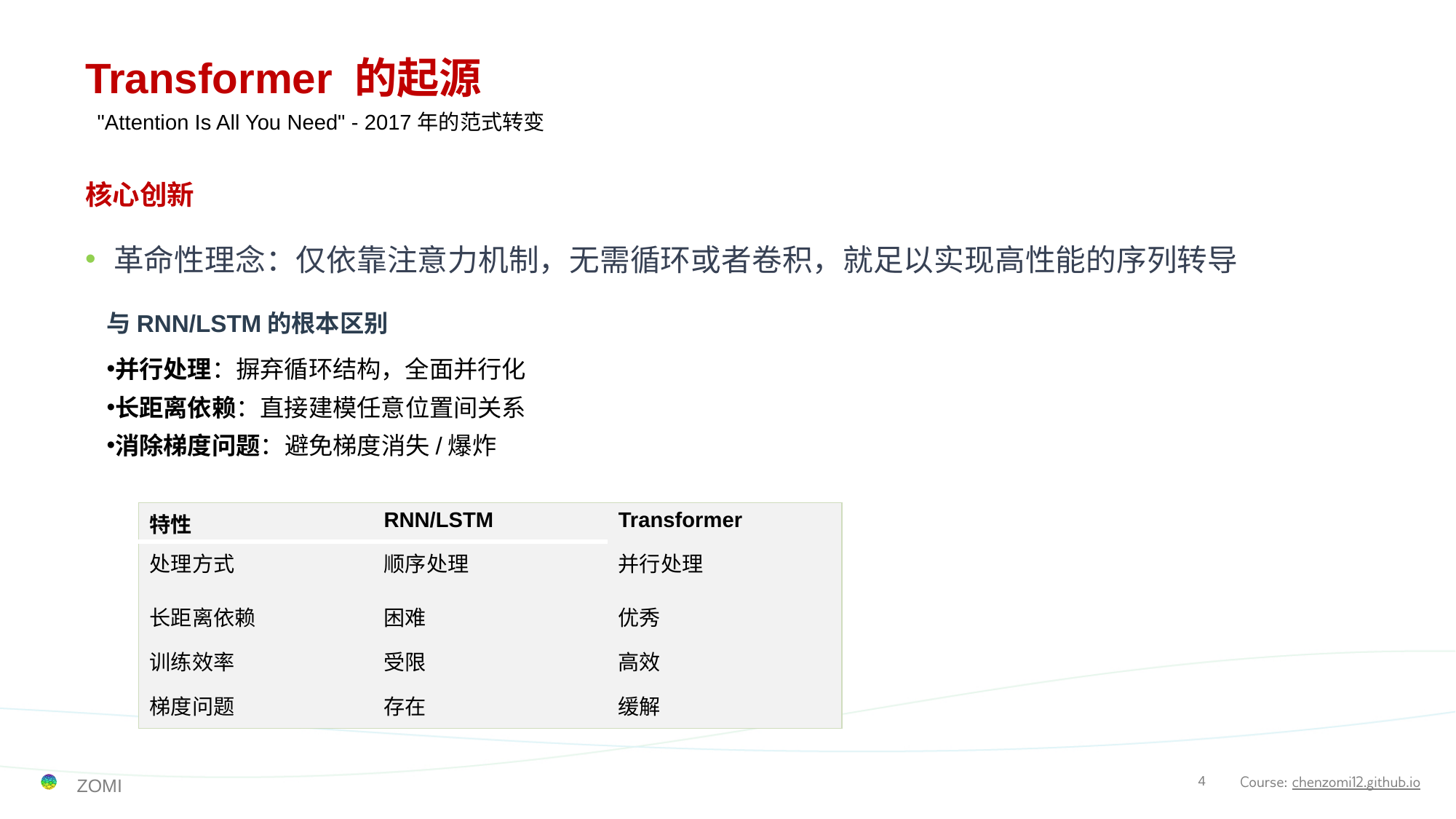

# Transformer 的起源
"Attention Is All You Need" - 2017年的范式转变
核心创新
革命性理念：仅依靠注意力机制，无需循环或者卷积，就足以实现高性能的序列转导
与RNN/LSTM的根本区别
并行处理：摒弃循环结构，全面并行化
长距离依赖：直接建模任意位置间关系
消除梯度问题：避免梯度消失/爆炸
| 特性 | RNN/LSTM | Transformer |
| --- | --- | --- |
| 处理方式 | 顺序处理 | 并行处理 |
| 长距离依赖 | 困难 | 优秀 |
| 训练效率 | 受限 | 高效 |
| 梯度问题 | 存在 | 缓解 |